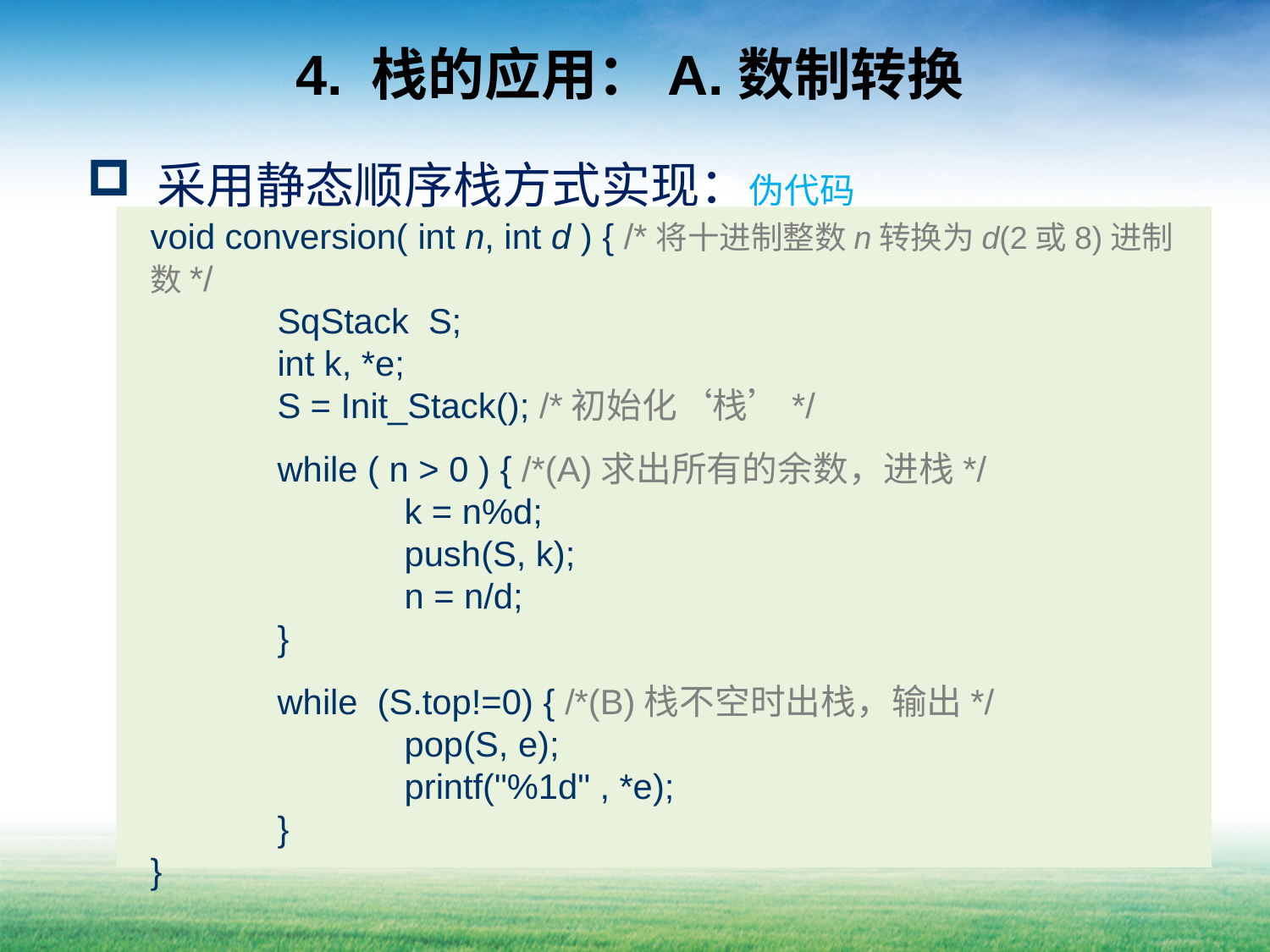

# 4. 栈的应用：A.数制转换
 采用静态顺序栈方式实现：伪代码
void conversion( int n, int d ) { /*将十进制整数n转换为d(2或8)进制数*/
	SqStack  S;
	int k, *e;
	S = Init_Stack(); /*初始化‘栈’*/
	while ( n > 0 ) { /*(A)求出所有的余数，进栈*/
		k = n%d;
		push(S, k);
		n = n/d;
	}
	while  (S.top!=0) { /*(B)栈不空时出栈，输出*/
		pop(S, e);
		printf("%1d" , *e);
	}
}